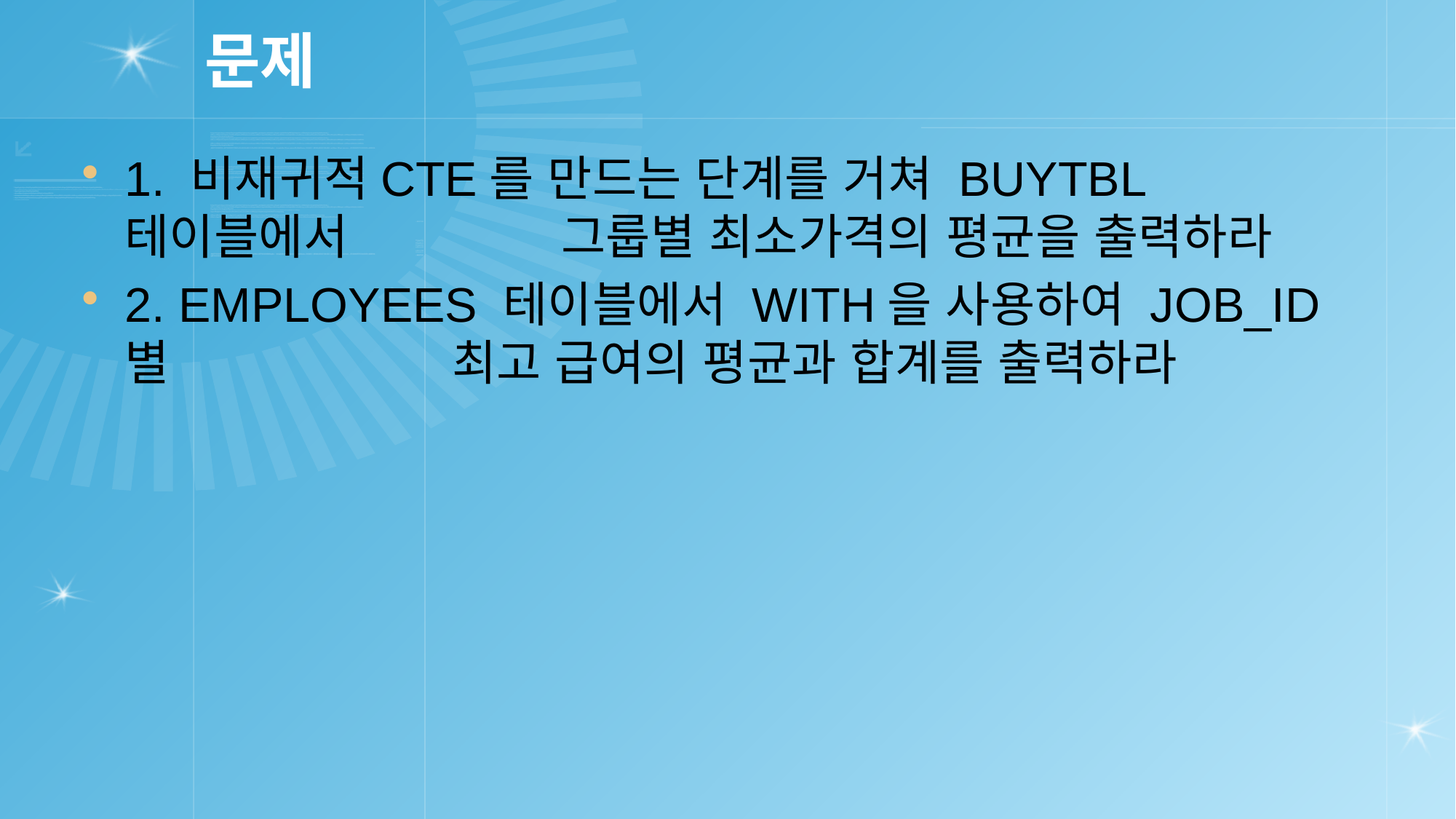

# 문제
1. 비재귀적CTE를 만드는 단계를 거쳐 BUYTBL 테이블에서 		그룹별 최소가격의 평균을 출력하라
2. EMPLOYEES 테이블에서 WITH을 사용하여 JOB_ID별 			최고 급여의 평균과 합계를 출력하라